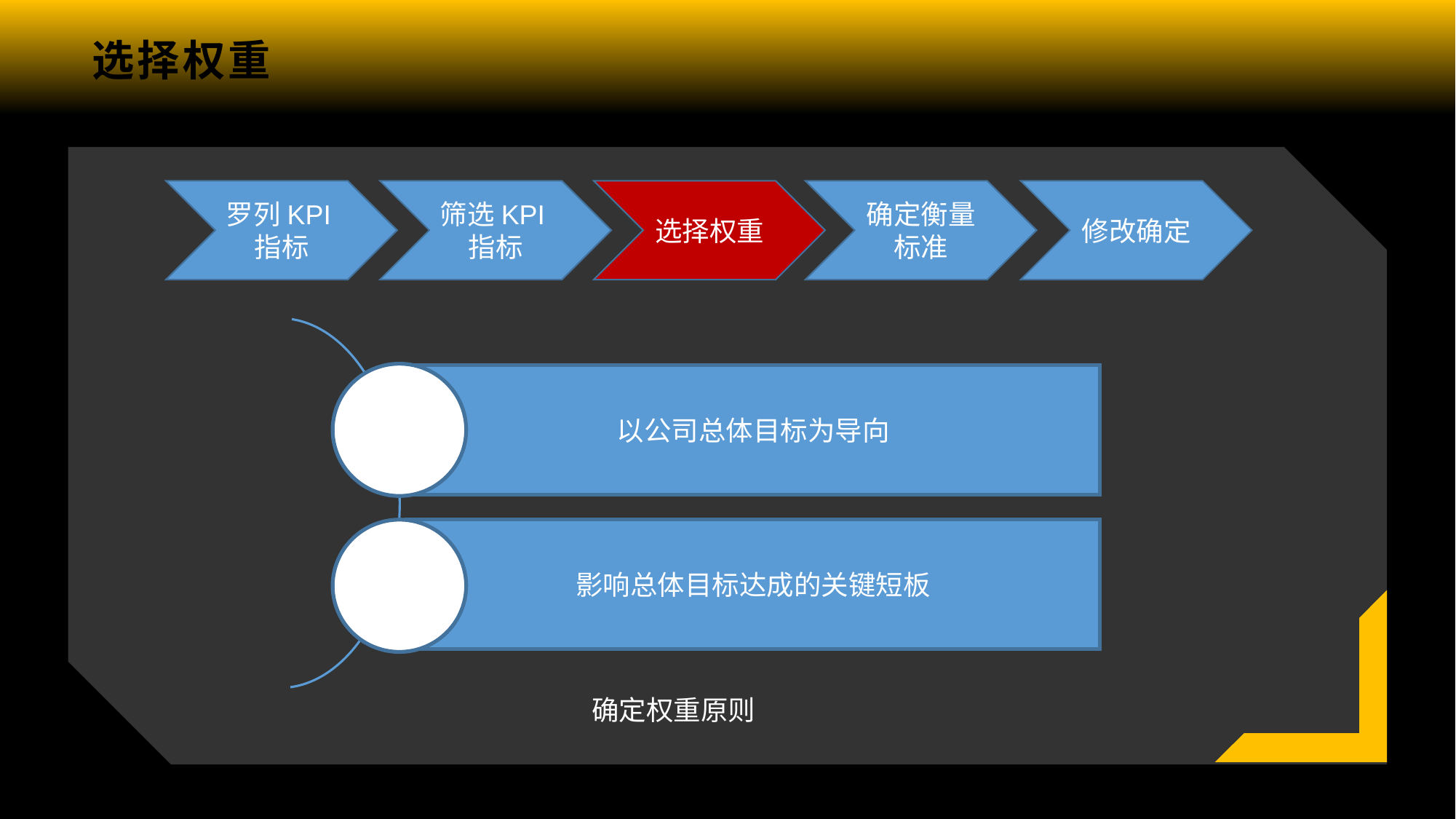

# 选择权重

罗列KPI指标
筛选KPI指标
选择权重
确定衡量标准
修改确定

以公司总体目标为导向

影响总体目标达成的关键短板
确定权重原则